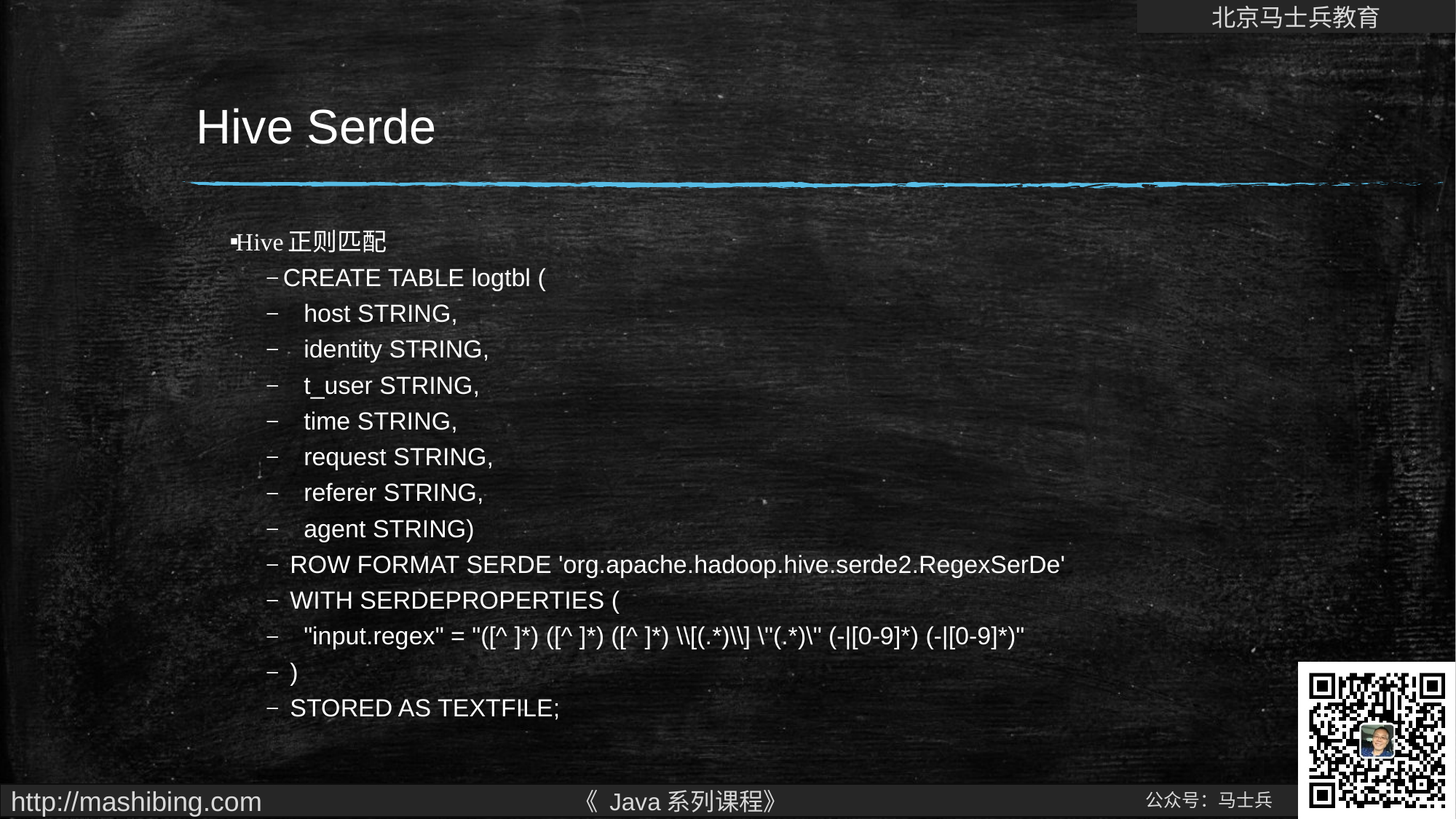

# Hive Serde
Hive正则匹配
 CREATE TABLE logtbl (
    host STRING,
    identity STRING,
    t_user STRING,
    time STRING,
    request STRING,
    referer STRING,
    agent STRING)
  ROW FORMAT SERDE 'org.apache.hadoop.hive.serde2.RegexSerDe'
  WITH SERDEPROPERTIES (
    "input.regex" = "([^ ]*) ([^ ]*) ([^ ]*) \\[(.*)\\] \"(.*)\" (-|[0-9]*) (-|[0-9]*)"
  )
  STORED AS TEXTFILE;